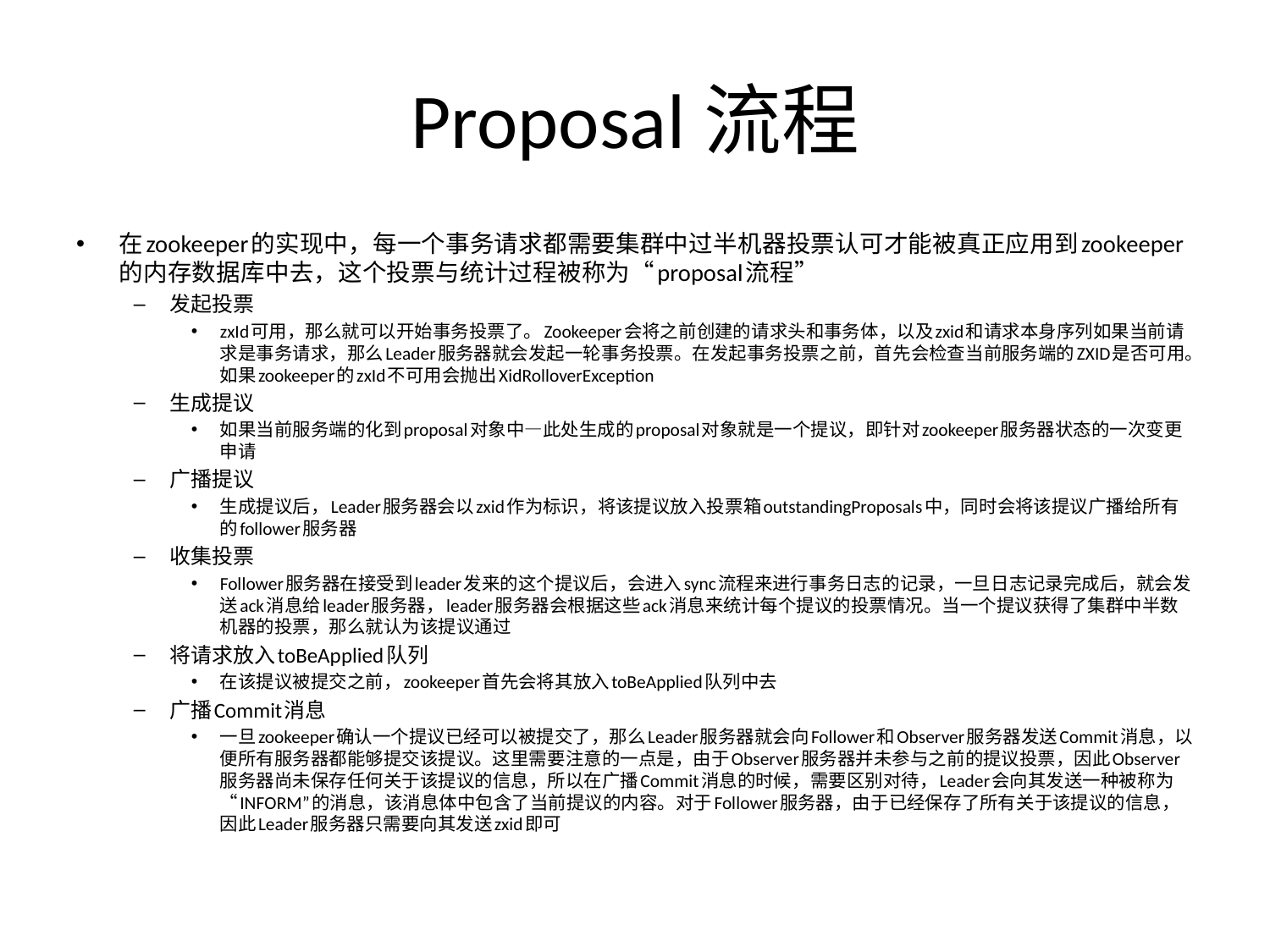

# Proposal流程
在zookeeper的实现中，每一个事务请求都需要集群中过半机器投票认可才能被真正应用到zookeeper的内存数据库中去，这个投票与统计过程被称为“proposal流程”
发起投票
zxId可用，那么就可以开始事务投票了。Zookeeper会将之前创建的请求头和事务体，以及zxid和请求本身序列如果当前请求是事务请求，那么Leader服务器就会发起一轮事务投票。在发起事务投票之前，首先会检查当前服务端的ZXID是否可用。如果zookeeper的zxId不可用会抛出XidRolloverException
生成提议
如果当前服务端的化到proposal对象中—此处生成的proposal对象就是一个提议，即针对zookeeper服务器状态的一次变更申请
广播提议
生成提议后，Leader服务器会以zxid作为标识，将该提议放入投票箱outstandingProposals中，同时会将该提议广播给所有的follower服务器
收集投票
Follower服务器在接受到leader发来的这个提议后，会进入sync流程来进行事务日志的记录，一旦日志记录完成后，就会发送ack消息给leader服务器，leader服务器会根据这些ack消息来统计每个提议的投票情况。当一个提议获得了集群中半数机器的投票，那么就认为该提议通过
将请求放入toBeApplied队列
在该提议被提交之前，zookeeper首先会将其放入toBeApplied队列中去
广播Commit消息
一旦zookeeper确认一个提议已经可以被提交了，那么Leader服务器就会向Follower和Observer服务器发送Commit消息，以便所有服务器都能够提交该提议。这里需要注意的一点是，由于Observer服务器并未参与之前的提议投票，因此Observer服务器尚未保存任何关于该提议的信息，所以在广播Commit消息的时候，需要区别对待，Leader会向其发送一种被称为“INFORM”的消息，该消息体中包含了当前提议的内容。对于Follower服务器，由于已经保存了所有关于该提议的信息，因此Leader服务器只需要向其发送zxid即可